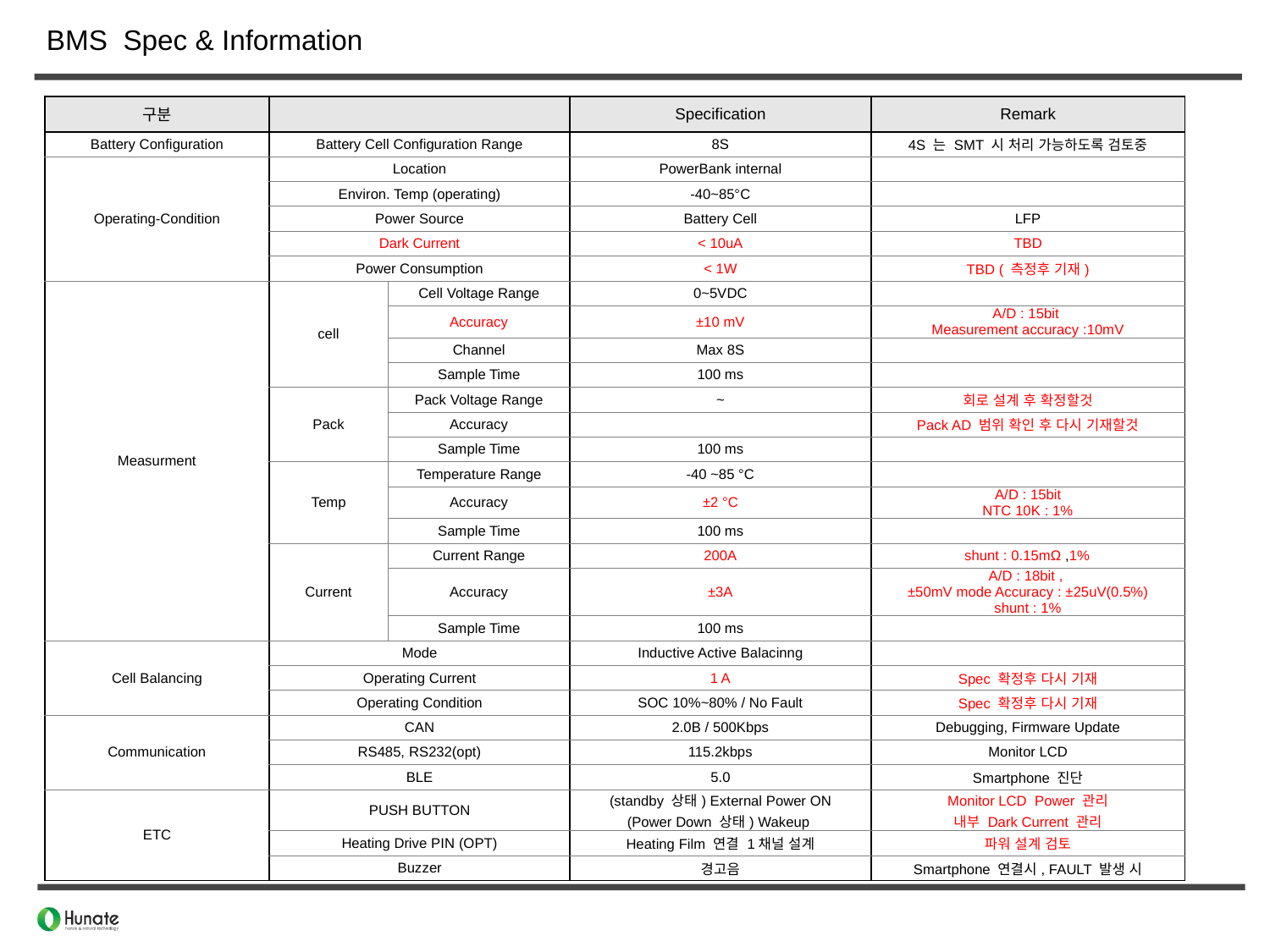

BMS  Spec & Information
| 구분 |  |  | Specification | Remark |
| --- | --- | --- | --- | --- |
| Battery Configuration | Battery Cell Configuration Range |  | 8S | 4S 는 SMT 시 처리 가능하도록 검토중 |
| Operating-Condition | Location |  | PowerBank internal |  |
|  | Environ. Temp (operating) |  | -40~85°C |  |
|  | Power Source |  | Battery Cell | LFP |
|  | Dark Current |  | < 10uA | TBD |
|  | Power Consumption |  | < 1W | TBD ( 측정후 기재) |
| Measurment | cell | Cell Voltage Range | 0~5VDC |  |
|  |  | Accuracy | ±10 mV | A/D : 15bit Measurement accuracy :10mV |
|  |  | Channel | Max 8S |  |
|  |  | Sample Time | 100 ms |  |
|  | Pack | Pack Voltage Range | ~ | 회로 설계 후 확정할것 |
|  |  | Accuracy |  | Pack AD 범위 확인 후 다시 기재할것 |
|  |  | Sample Time | 100 ms |  |
|  | Temp | Temperature Range | -40 ~85 °C |  |
|  |  | Accuracy | ±2 °C | A/D : 15bit NTC 10K : 1% |
|  |  | Sample Time | 100 ms |  |
|  | Current | Current Range | 200A | shunt : 0.15mΩ ,1% |
|  |  | Accuracy | ±3A | A/D : 18bit , ±50mV mode Accuracy : ±25uV(0.5%) shunt : 1% |
|  |  | Sample Time | 100 ms |  |
| Cell Balancing | Mode |  | Inductive Active Balacinng |  |
|  | Operating Current |  | 1 A | Spec 확정후 다시 기재 |
|  | Operating Condition |  | SOC 10%~80% / No Fault | Spec 확정후 다시 기재 |
| Communication | CAN |  | 2.0B / 500Kbps | Debugging, Firmware Update |
|  | RS485, RS232(opt) |  | 115.2kbps | Monitor LCD |
|  | BLE |  | 5.0 | Smartphone 진단 |
| ETC | PUSH BUTTON |  | (standby 상태) External Power ON (Power Down 상태) Wakeup | Monitor LCD Power 관리 내부 Dark Current 관리 |
|  | Heating Drive PIN (OPT) |  | Heating Film 연결 1채널 설계 | 파워 설계 검토 |
|  | Buzzer |  | 경고음 | Smartphone 연결시, FAULT 발생 시 |